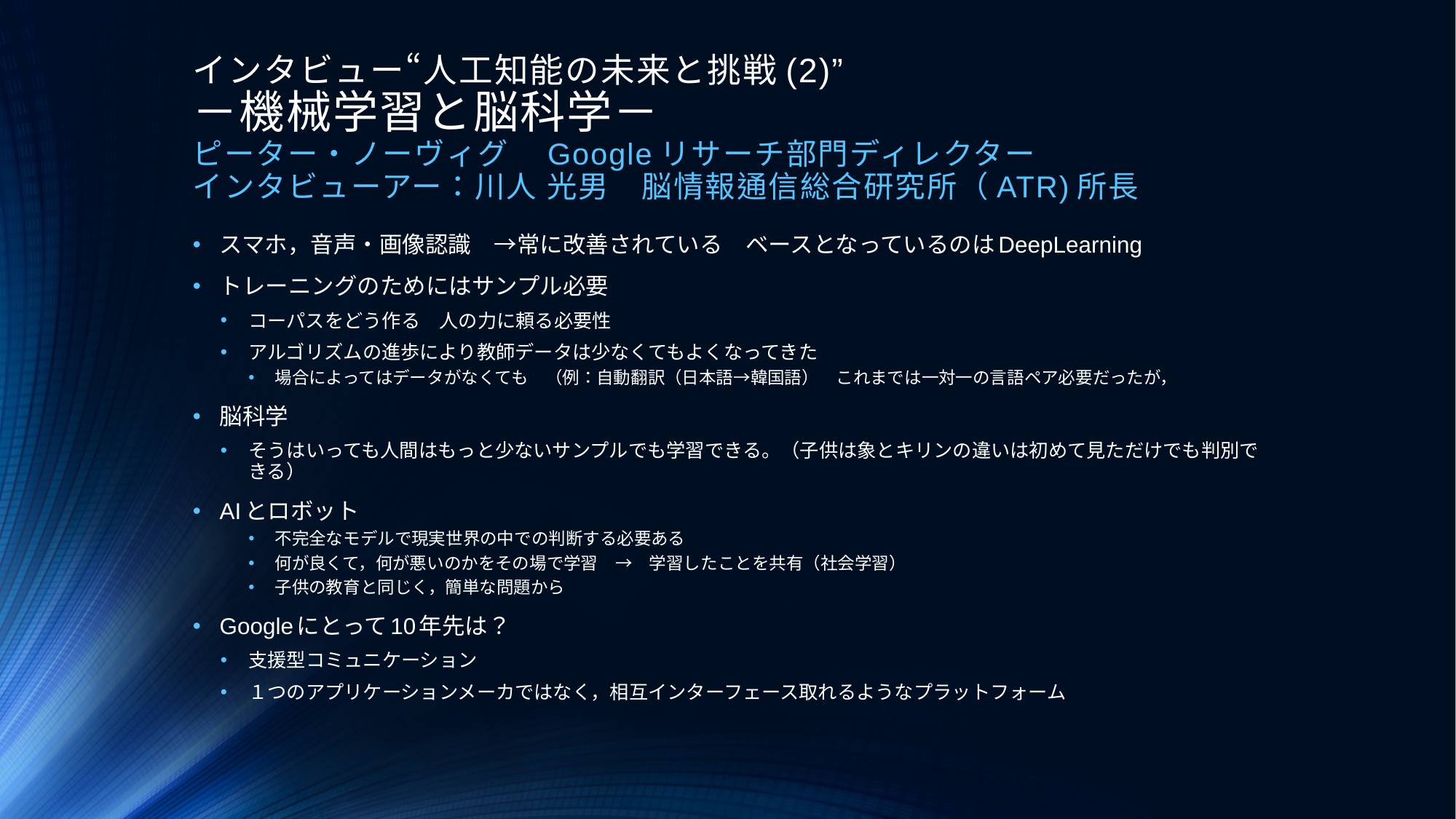

# インタビュー“人工知能の未来と挑戦(2)” －機械学習と脳科学－ ピーター・ノーヴィグ　Googleリサーチ部門ディレクター インタビューアー：川人 光男　脳情報通信総合研究所（ATR)所長
スマホ，音声・画像認識　→常に改善されている　ベースとなっているのはDeepLearning
トレーニングのためにはサンプル必要
コーパスをどう作る　人の力に頼る必要性
アルゴリズムの進歩により教師データは少なくてもよくなってきた
場合によってはデータがなくても　（例：自動翻訳（日本語→韓国語）　これまでは一対一の言語ペア必要だったが，
脳科学
そうはいっても人間はもっと少ないサンプルでも学習できる。（子供は象とキリンの違いは初めて見ただけでも判別できる）
AIとロボット
不完全なモデルで現実世界の中での判断する必要ある
何が良くて，何が悪いのかをその場で学習　→　学習したことを共有（社会学習）
子供の教育と同じく，簡単な問題から
Googleにとって10年先は？
支援型コミュニケーション
１つのアプリケーションメーカではなく，相互インターフェース取れるようなプラットフォーム